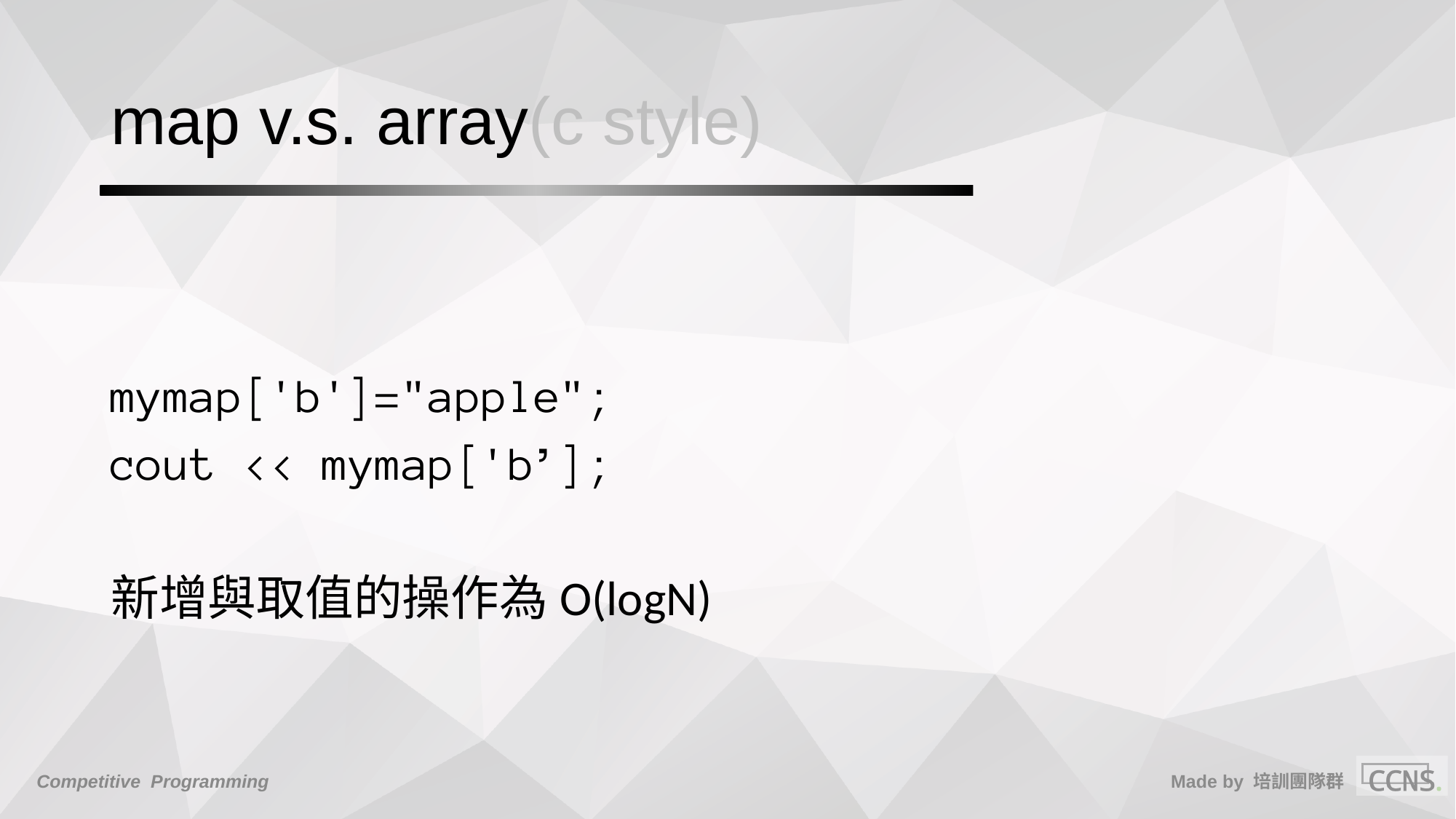

# map v.s. array(c style)
mymap['b']="apple";
cout << mymap['b’];

新增與取值的操作為O(logN)